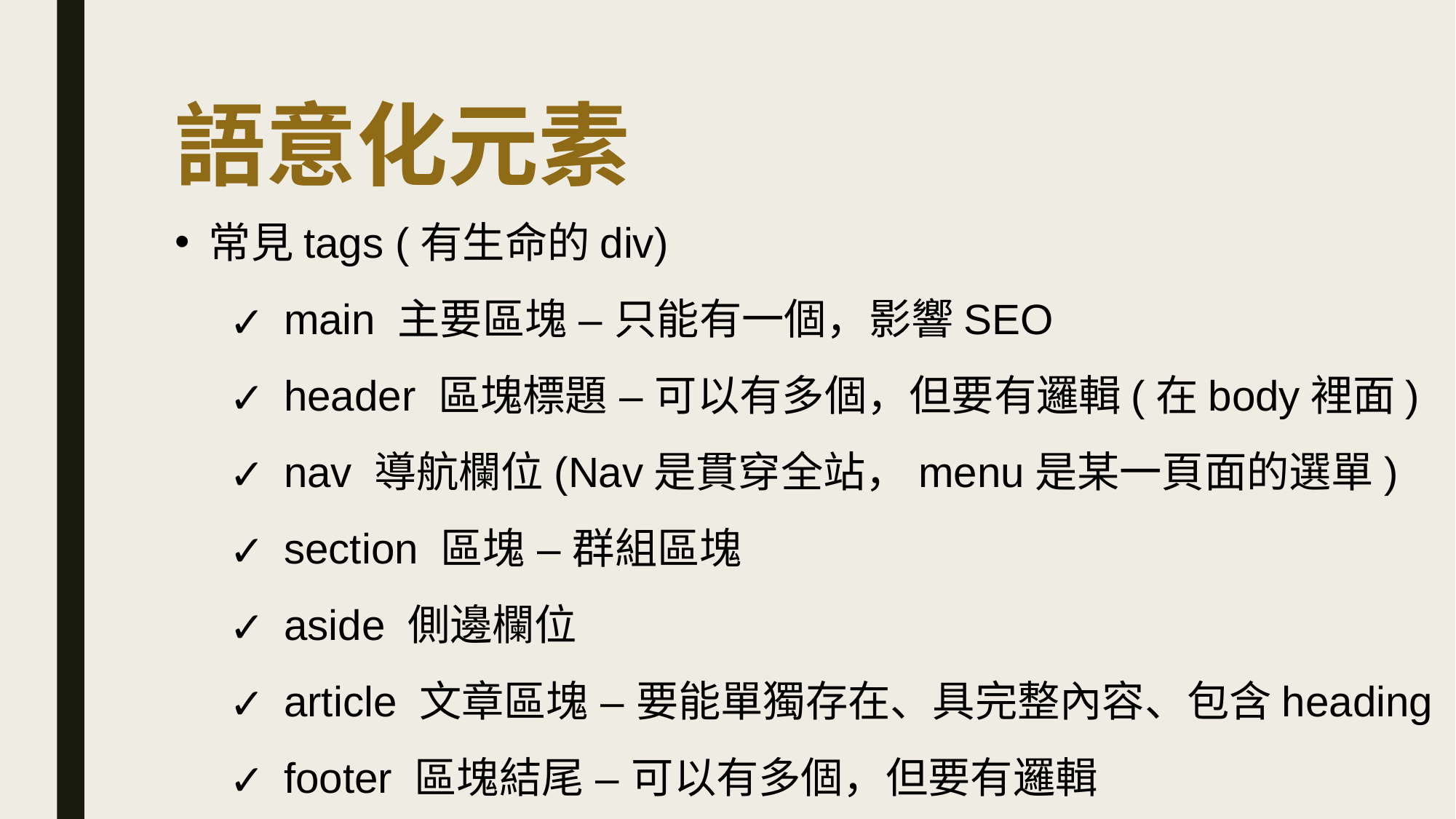

語意化元素
常見tags (有生命的div)
main 主要區塊 – 只能有一個，影響SEO
header 區塊標題 – 可以有多個，但要有邏輯(在body裡面)
nav 導航欄位(Nav是貫穿全站，menu是某一頁面的選單)
section 區塊 – 群組區塊
aside 側邊欄位
article 文章區塊 – 要能單獨存在、具完整內容、包含heading
footer 區塊結尾 – 可以有多個，但要有邏輯